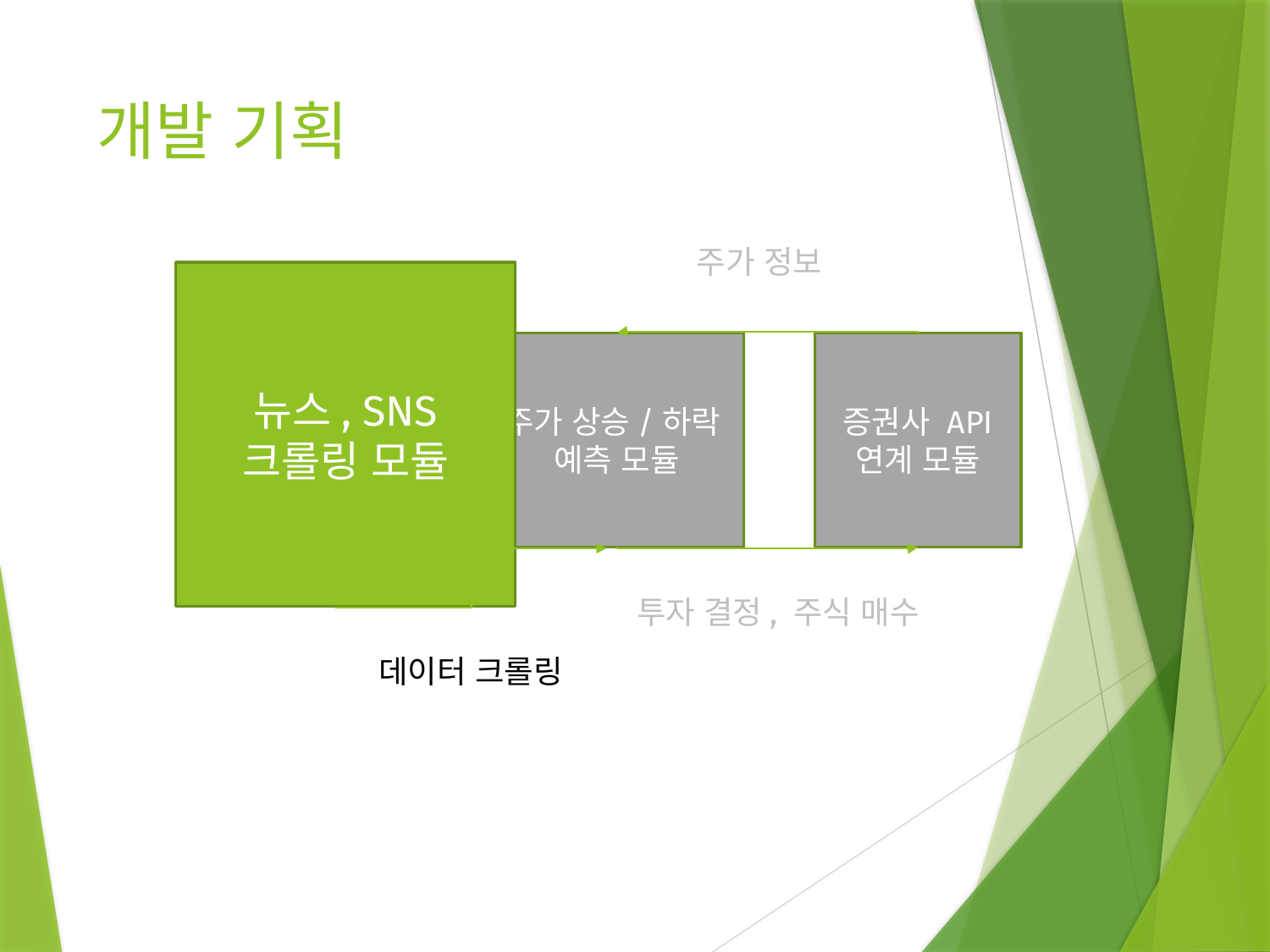

# 개발 기획
주가 정보
뉴스, SNS
크롤링 모듈
주가 상승/하락
예측 모듈
증권사 API 연계 모듈
투자 결정, 주식 매수
데이터 크롤링